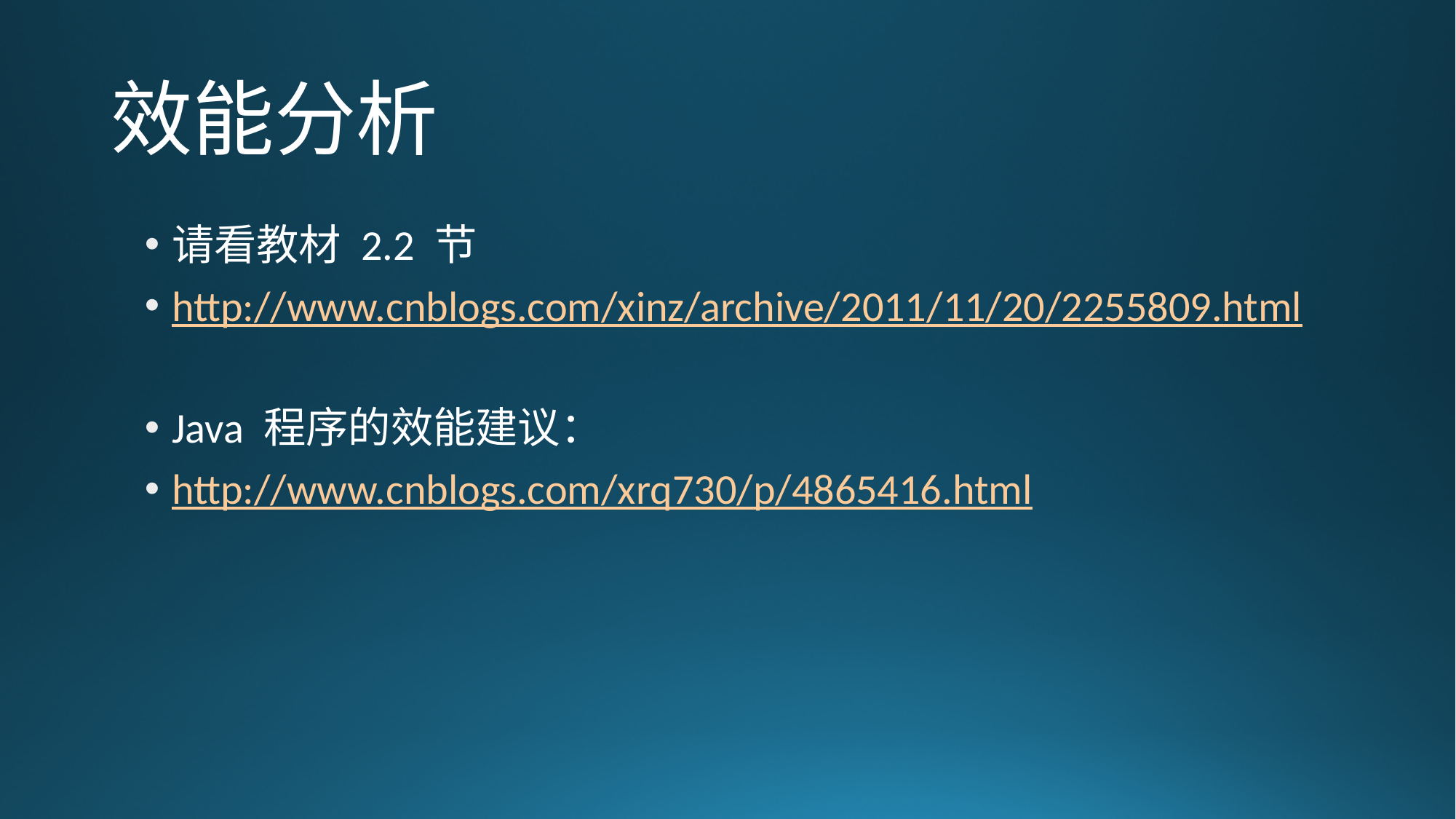

# 效能分析
请看教材 2.2 节
http://www.cnblogs.com/xinz/archive/2011/11/20/2255809.html

Java 程序的效能建议：
http://www.cnblogs.com/xrq730/p/4865416.html